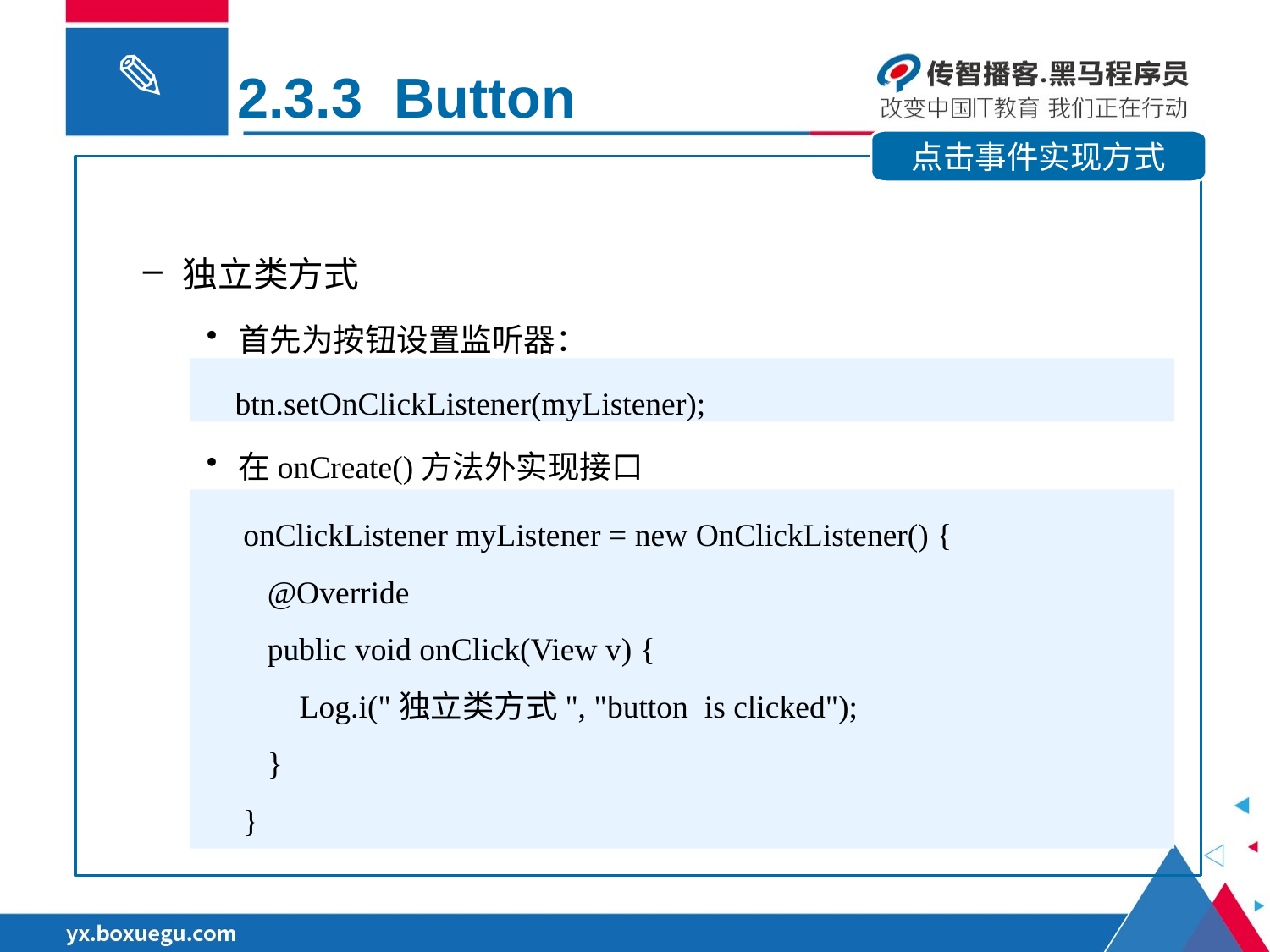

2.3.3  Button

点击事件实现方式

独立类方式
首先为按钮设置监听器：

在onCreate()方法外实现接口

    btn.setOnClickListener(myListener);
     onClickListener myListener = new OnClickListener() {
        @Override
        public void onClick(View v) {
            Log.i("独立类方式", "button  is clicked");
        }
     }